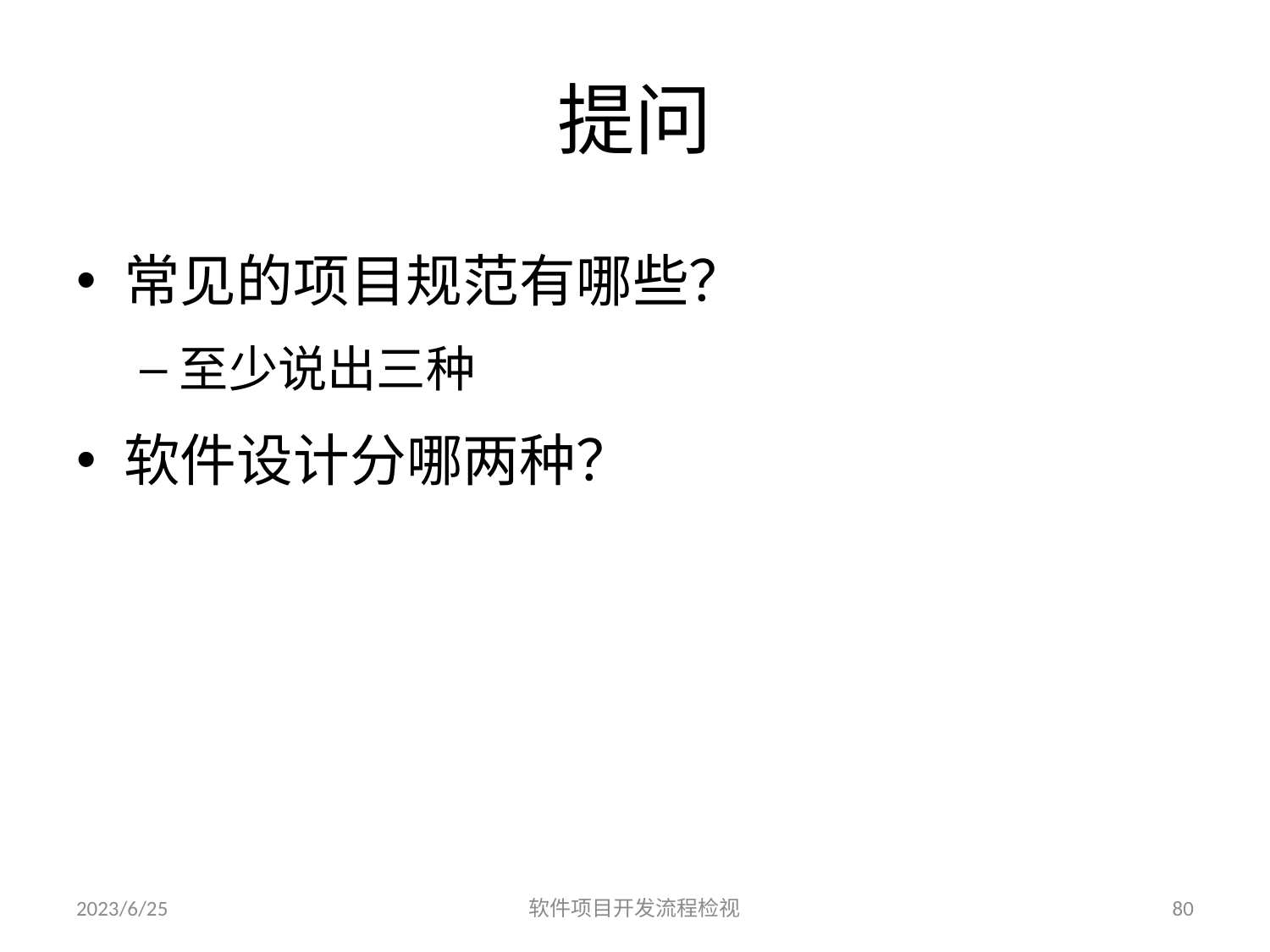

# 提问
常见的项目规范有哪些？
至少说出三种
软件设计分哪两种？

2023/6/25
软件项目开发流程检视
80